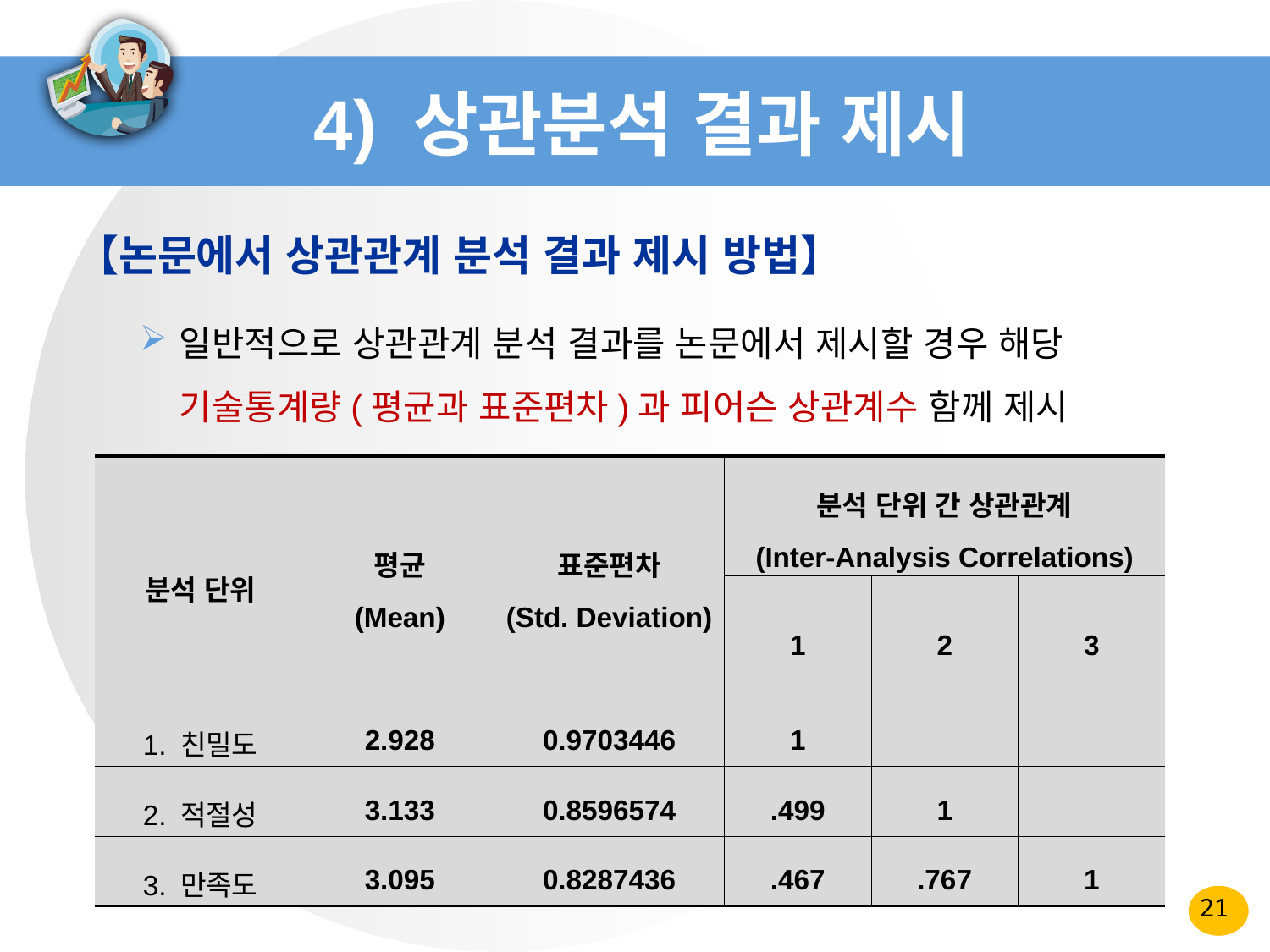

# 4) 상관분석 결과 제시
【논문에서 상관관계 분석 결과 제시 방법】
일반적으로 상관관계 분석 결과를 논문에서 제시할 경우 해당
기술통계량(평균과 표준편차)과 피어슨 상관계수 함께 제시
| 분석 단위 | 평균 (Mean) | 표준편차 (Std. Deviation) | 분석 단위 간 상관관계 (Inter-Analysis Correlations) |  |  |
| --- | --- | --- | --- | --- | --- |
|  |  |  | 1 | 2 | 3 |
| 1. 친밀도 | 2.928 | 0.9703446 | 1 |  |  |
| 2. 적절성 | 3.133 | 0.8596574 | .499 | 1 |  |
| 3. 만족도 | 3.095 | 0.8287436 | .467 | .767 | 1 |
21